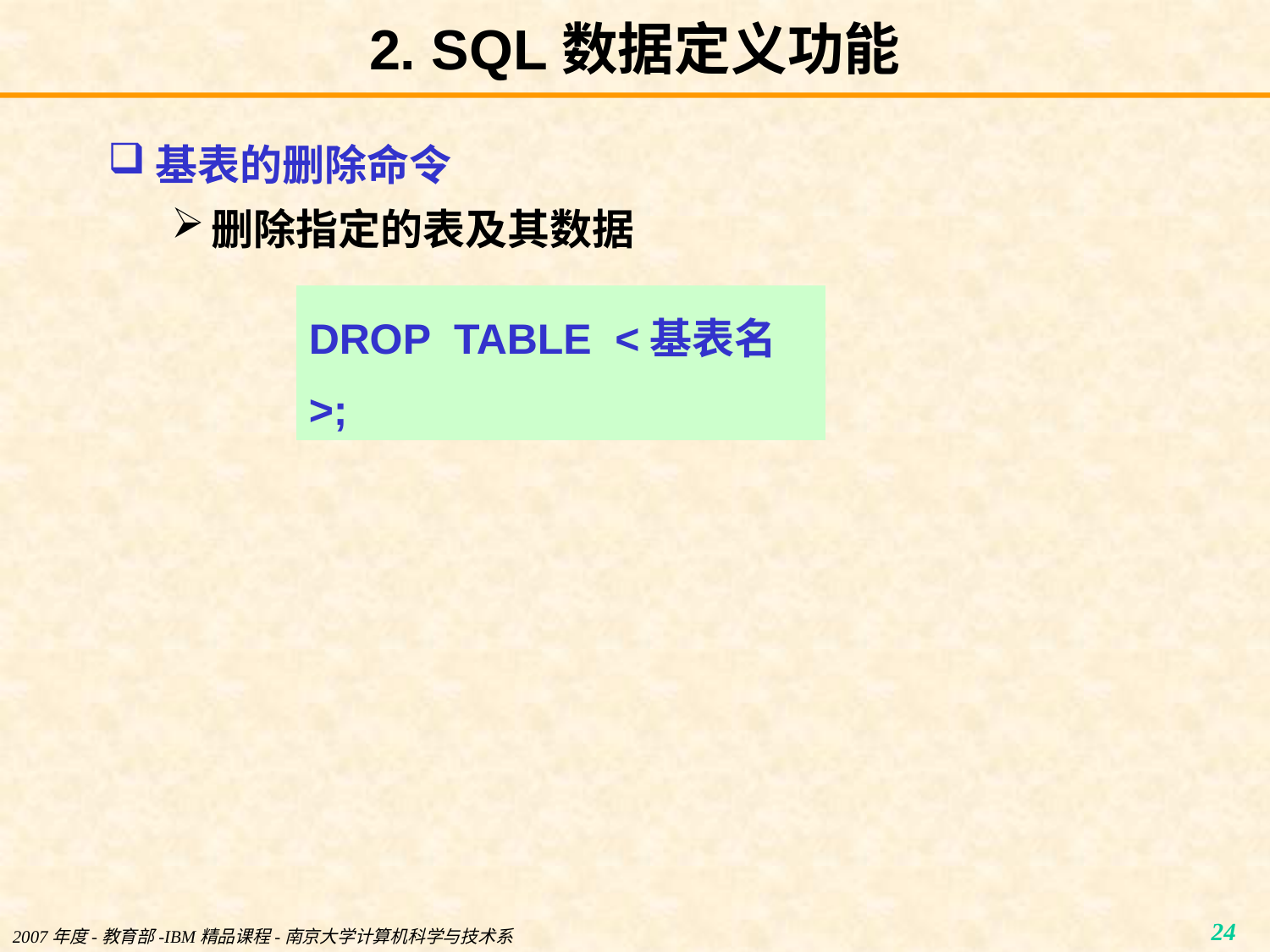

# 2. SQL数据定义功能
基表的删除命令
删除指定的表及其数据
DROP  TABLE  <基表名>;
24
2007年度-教育部-IBM精品课程-南京大学计算机科学与技术系